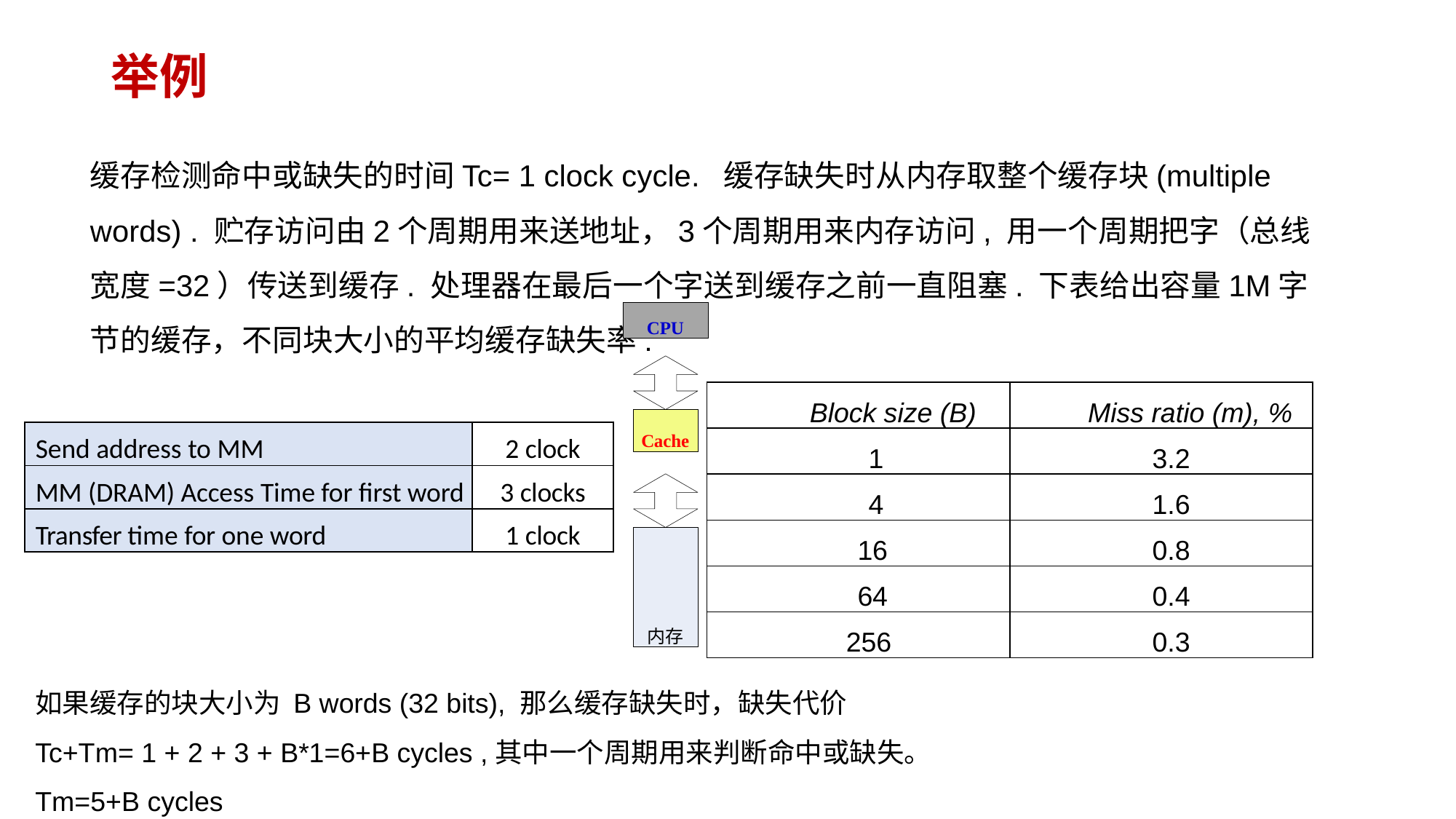

# 举例
缓存检测命中或缺失的时间Tc= 1 clock cycle.  缓存缺失时从内存取整个缓存块(multiple words) . 贮存访问由2个周期用来送地址，3个周期用来内存访问, 用一个周期把字（总线宽度=32）传送到缓存. 处理器在最后一个字送到缓存之前一直阻塞. 下表给出容量1M字节的缓存，不同块大小的平均缓存缺失率:

CPU

| Block size (B) | Miss ratio (m), % |
| --- | --- |
| 1 | 3.2 |
| 4 | 1.6 |
| 16 | 0.8 |
| 64 | 0.4 |
| 256 | 0.3 |

Cache
| Send address to MM | 2 clock |
| --- | --- |
| MM (DRAM) Access Time for first word | 3 clocks |
| Transfer time for one word | 1 clock |

内存
如果缓存的块大小为 B words (32 bits), 那么缓存缺失时，缺失代价
Tc+Tm= 1 + 2 + 3 + B*1=6+B cycles ,其中一个周期用来判断命中或缺失。
Tm=5+B cycles